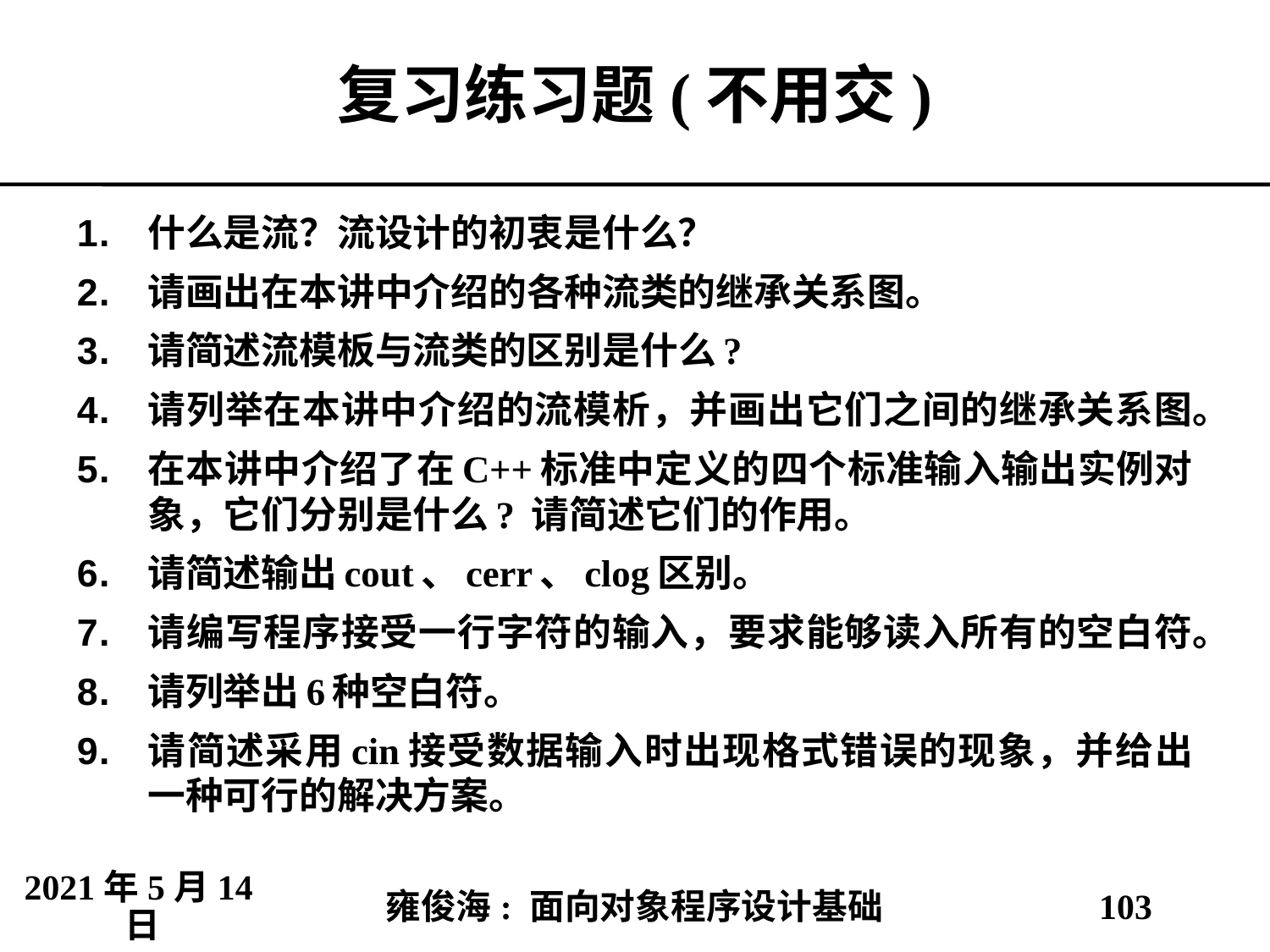

# 复习练习题(不用交)

什么是流？流设计的初衷是什么？
请画出在本讲中介绍的各种流类的继承关系图。
请简述流模板与流类的区别是什么?
请列举在本讲中介绍的流模析，并画出它们之间的继承关系图。
在本讲中介绍了在C++标准中定义的四个标准输入输出实例对象，它们分别是什么? 请简述它们的作用。
请简述输出cout、cerr、clog区别。
请编写程序接受一行字符的输入，要求能够读入所有的空白符。
请列举出6种空白符。
请简述采用cin接受数据输入时出现格式错误的现象，并给出一种可行的解决方案。
2021年5月14日
雍俊海: 面向对象程序设计基础
103